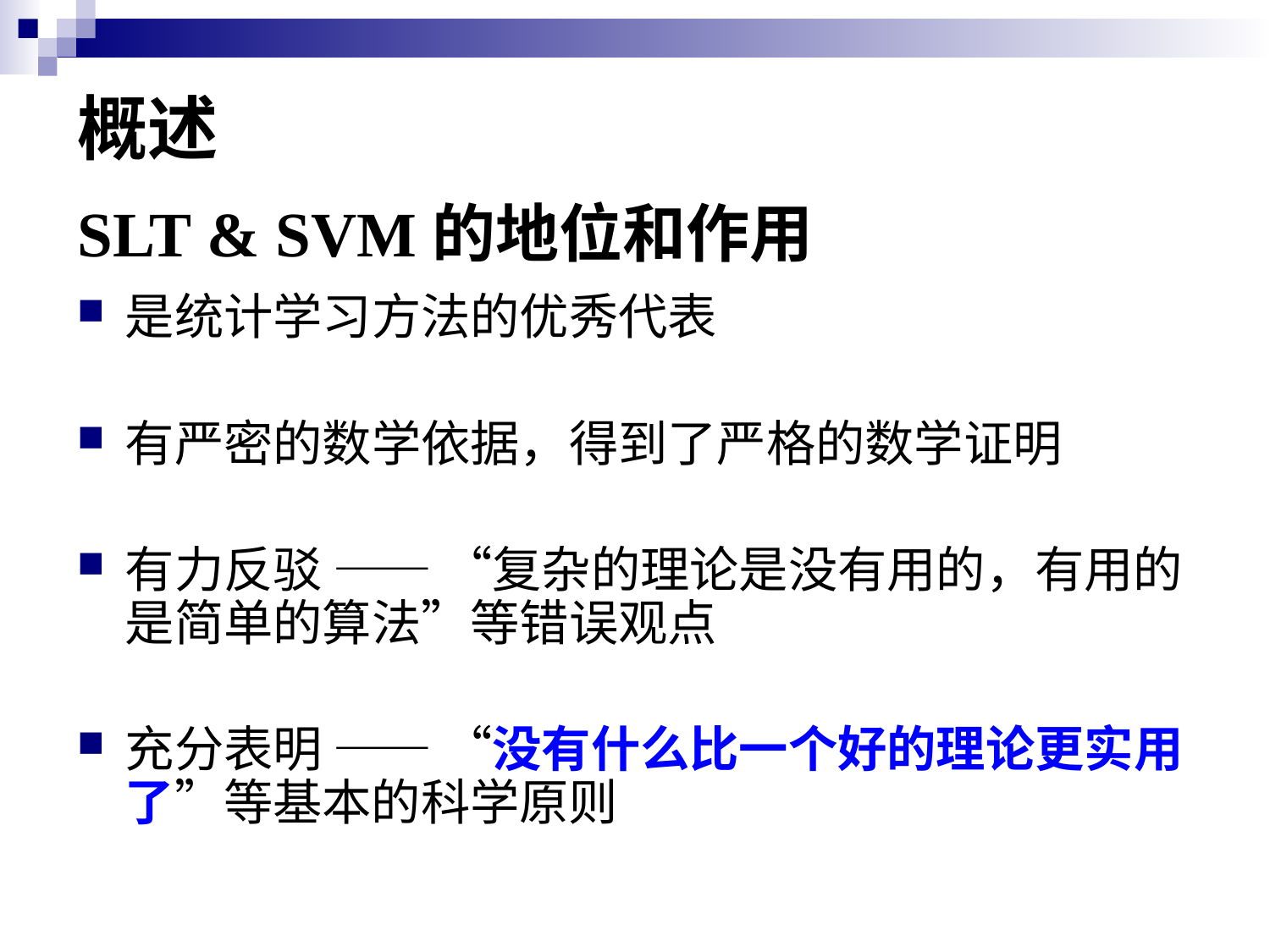

概述
# SLT & SVM的地位和作用
是统计学习方法的优秀代表

有严密的数学依据，得到了严格的数学证明

有力反驳 —— “复杂的理论是没有用的，有用的是简单的算法”等错误观点

充分表明 —— “没有什么比一个好的理论更实用了”等基本的科学原则